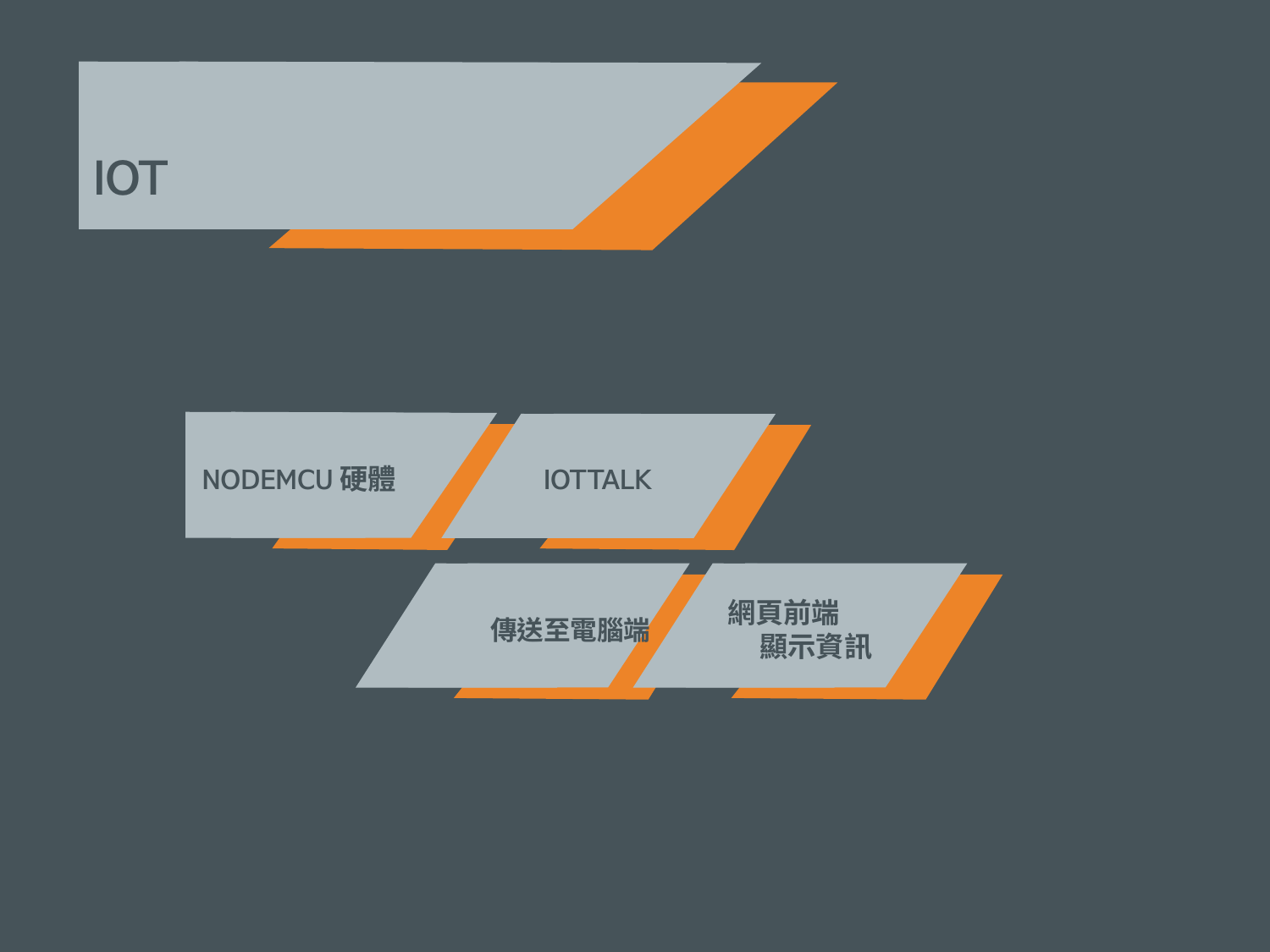

# IOT

NodeMCU硬體
    iotTalk

網頁前端
    顯示資訊
	傳送至電腦端